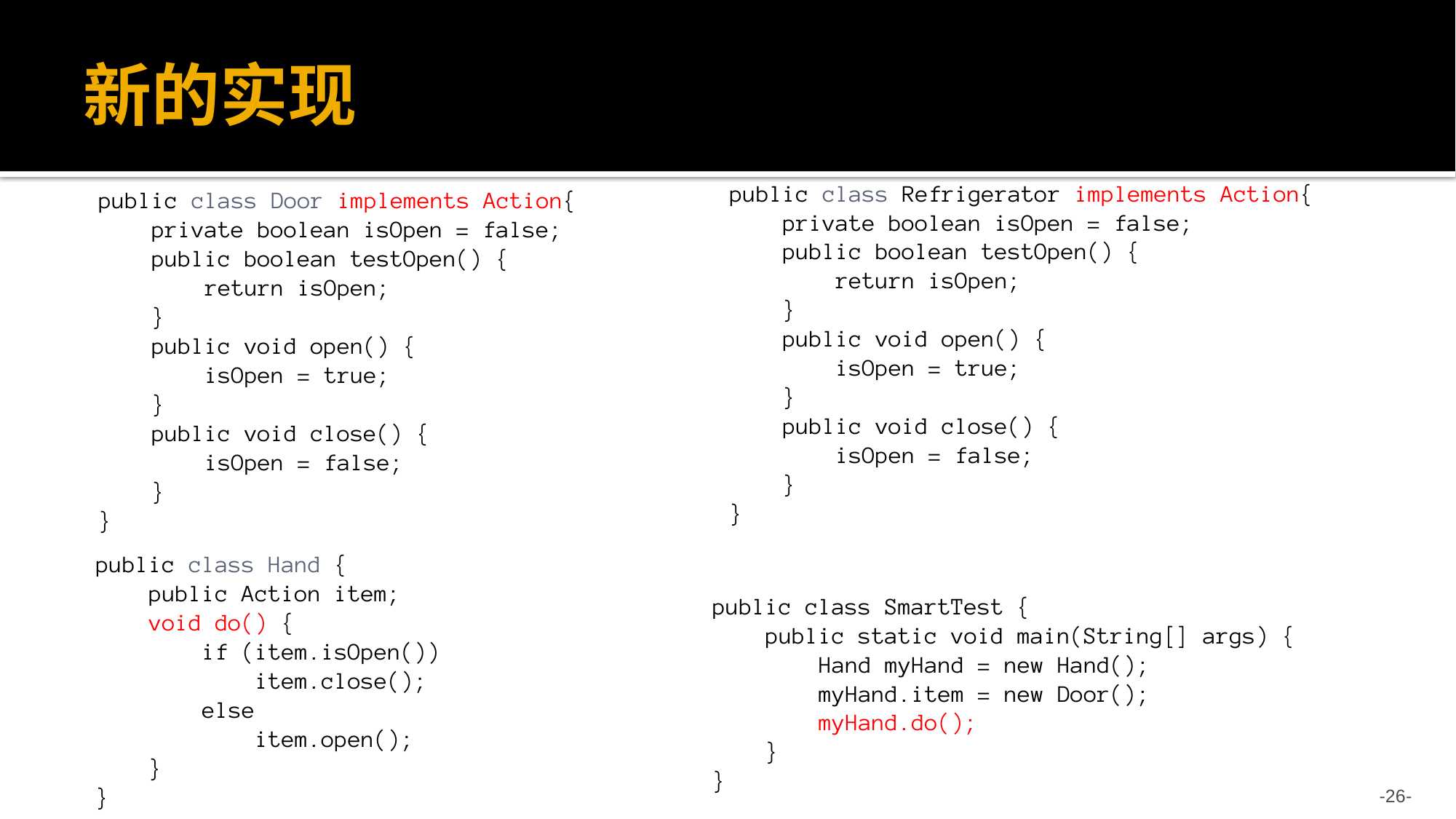

# 新的实现
public class Refrigerator implements Action{
    private boolean isOpen = false;
    public boolean testOpen() {
        return isOpen;
    }
    public void open() {
        isOpen = true;
    }
    public void close() {
        isOpen = false;
    }
}
public class Door implements Action{
    private boolean isOpen = false;
    public boolean testOpen() {
        return isOpen;
    }
    public void open() {
        isOpen = true;
    }
    public void close() {
        isOpen = false;
    }
}
public class Hand {
    public Action item;
    void do() {
        if (item.isOpen())
            item.close();
        else
            item.open();
    }
}
public class SmartTest {
    public static void main(String[] args) {
        Hand myHand = new Hand();
        myHand.item = new Door();
        myHand.do();
    }
}
-26-